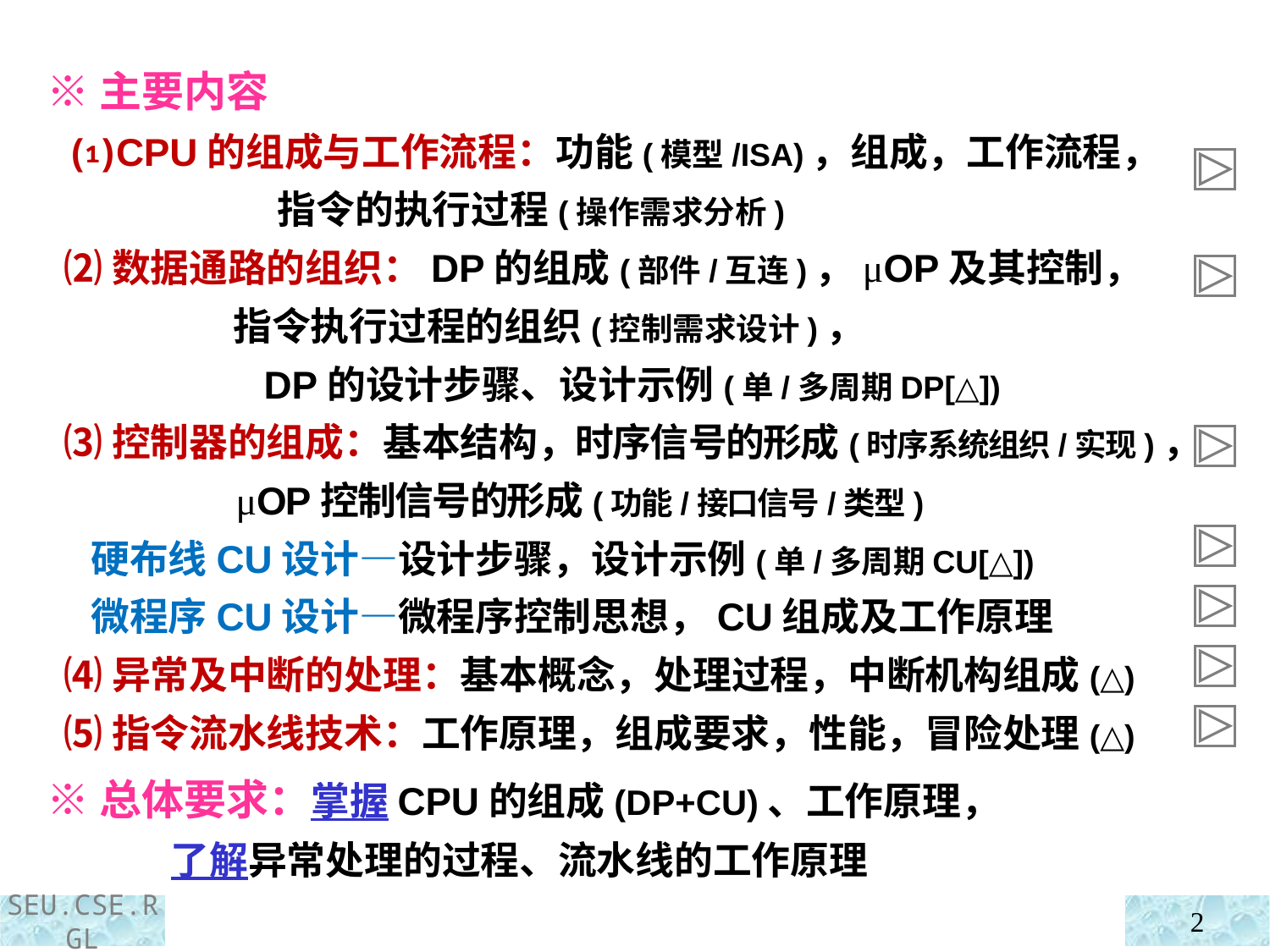

※主要内容
   ⑴CPU的组成与工作流程：功能(模型/ISA)，组成，工作流程，
                          指令的执行过程(操作需求分析)
   ⑵数据通路的组织：DP的组成(部件/互连)，μOP及其控制，
                     指令执行过程的组织(控制需求设计)，
                     DP的设计步骤、设计示例(单/多周期DP[△])
   ⑶控制器的组成：基本结构，时序信号的形成(时序系统组织/实现)，
                     μOP控制信号的形成(功能/接口信号/类型)
     硬布线CU设计—设计步骤，设计示例(单/多周期CU[△])
     微程序CU设计—微程序控制思想，CU组成及工作原理
   ⑷异常及中断的处理：基本概念，处理过程，中断机构组成(△)
   ⑸指令流水线技术：工作原理，组成要求，性能，冒险处理(△)
 ※总体要求：掌握CPU的组成(DP+CU)、工作原理，
              了解异常处理的过程、流水线的工作原理

2